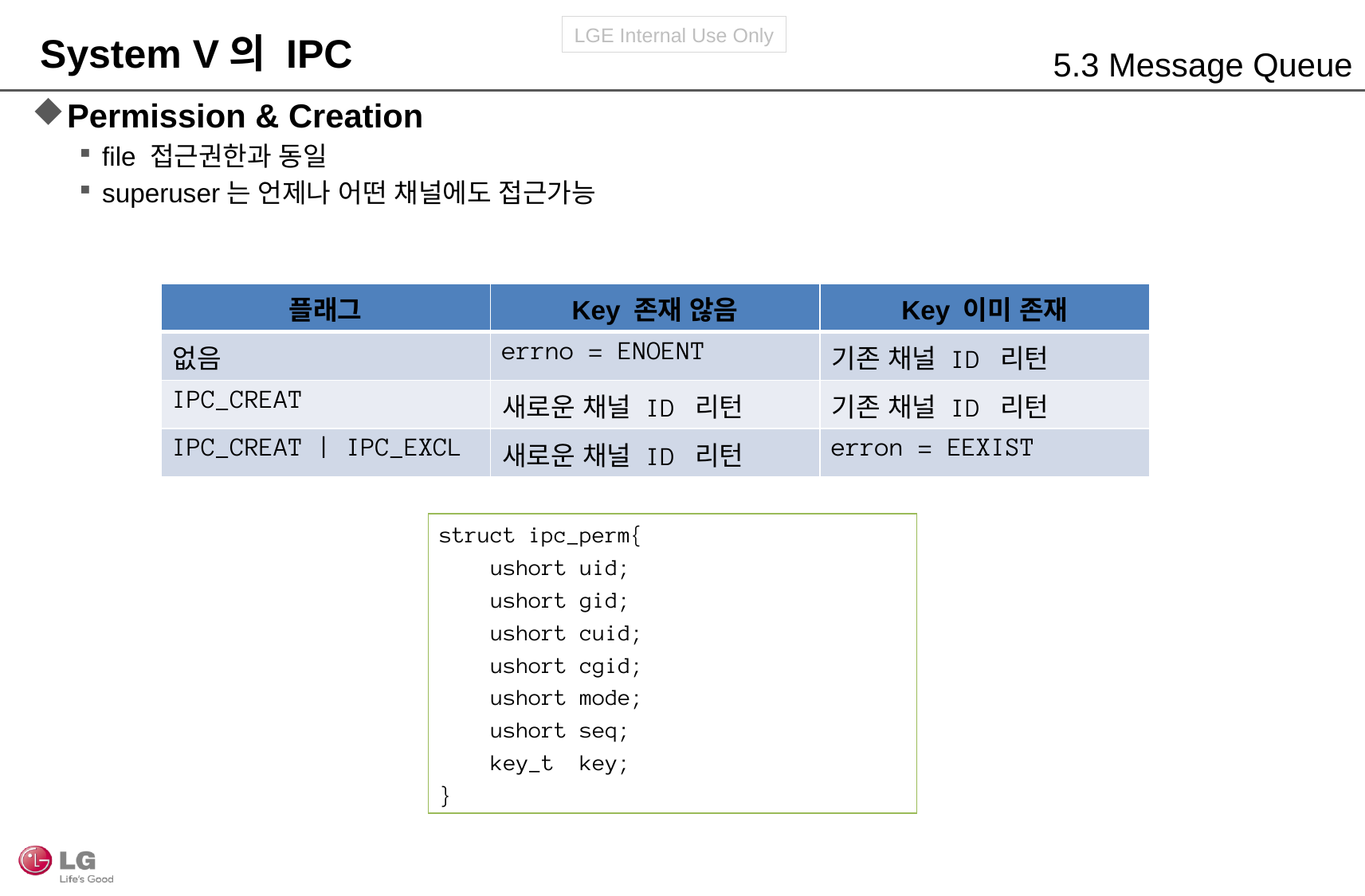

System V의 IPC
5.3 Message Queue

Permission & Creation
file 접근권한과 동일
superuser는 언제나 어떤 채널에도 접근가능

| 플래그 | Key 존재 않음 | Key 이미 존재 |
| --- | --- | --- |
| 없음 | errno = ENOENT | 기존 채널 ID 리턴 |
| IPC\_CREAT | 새로운 채널 ID 리턴 | 기존 채널 ID 리턴 |
| IPC\_CREAT | IPC\_EXCL | 새로운 채널 ID 리턴 | erron = EEXIST |
struct ipc_perm{
    ushort uid;
    ushort gid;
    ushort cuid;
    ushort cgid;
    ushort mode;
    ushort seq;
    key_t  key;
}